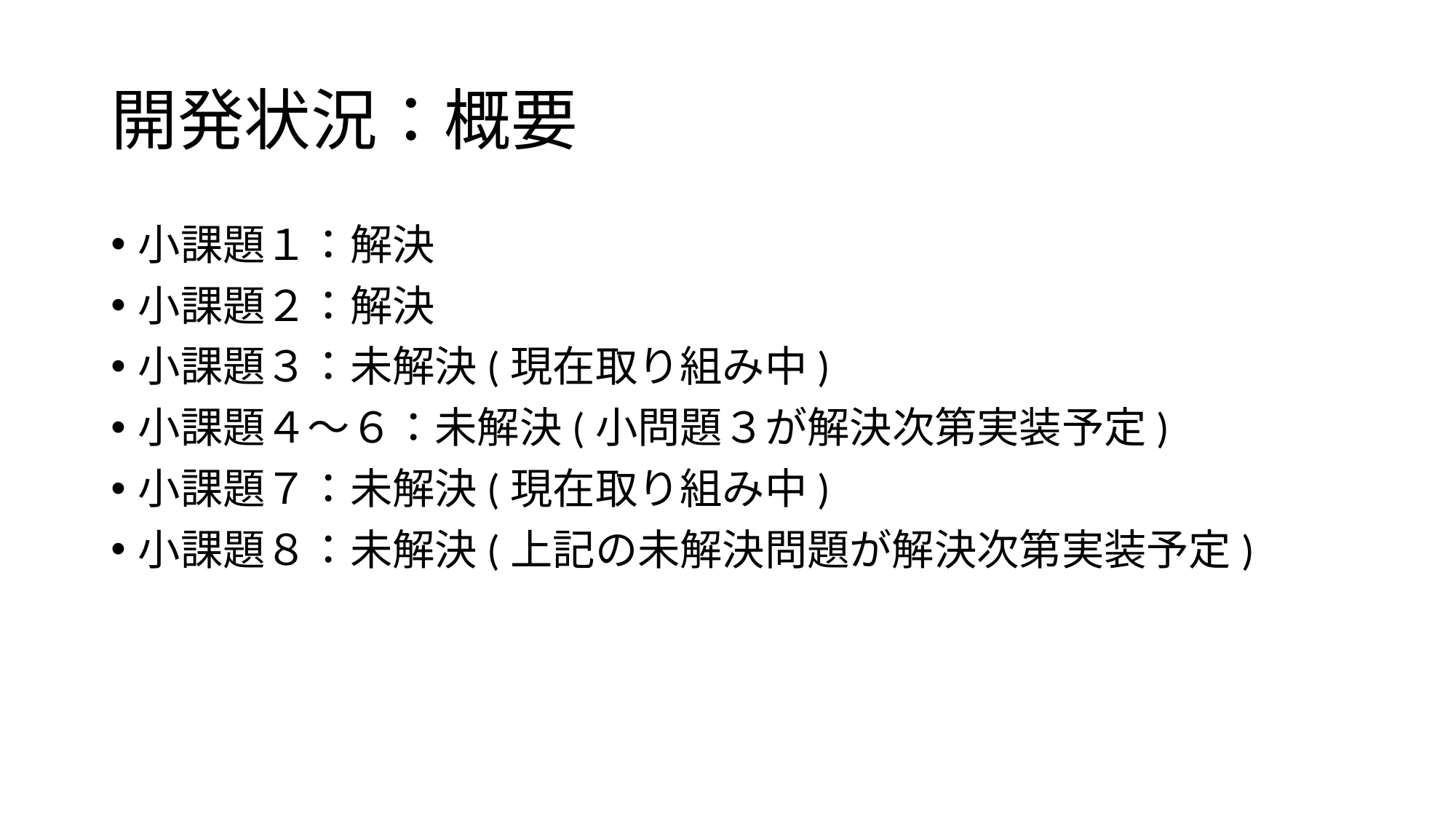

# 開発状況：概要
小課題１：解決
小課題２：解決
小課題３：未解決(現在取り組み中)
小課題４～６：未解決(小問題３が解決次第実装予定)
小課題７：未解決(現在取り組み中)
小課題８：未解決(上記の未解決問題が解決次第実装予定)